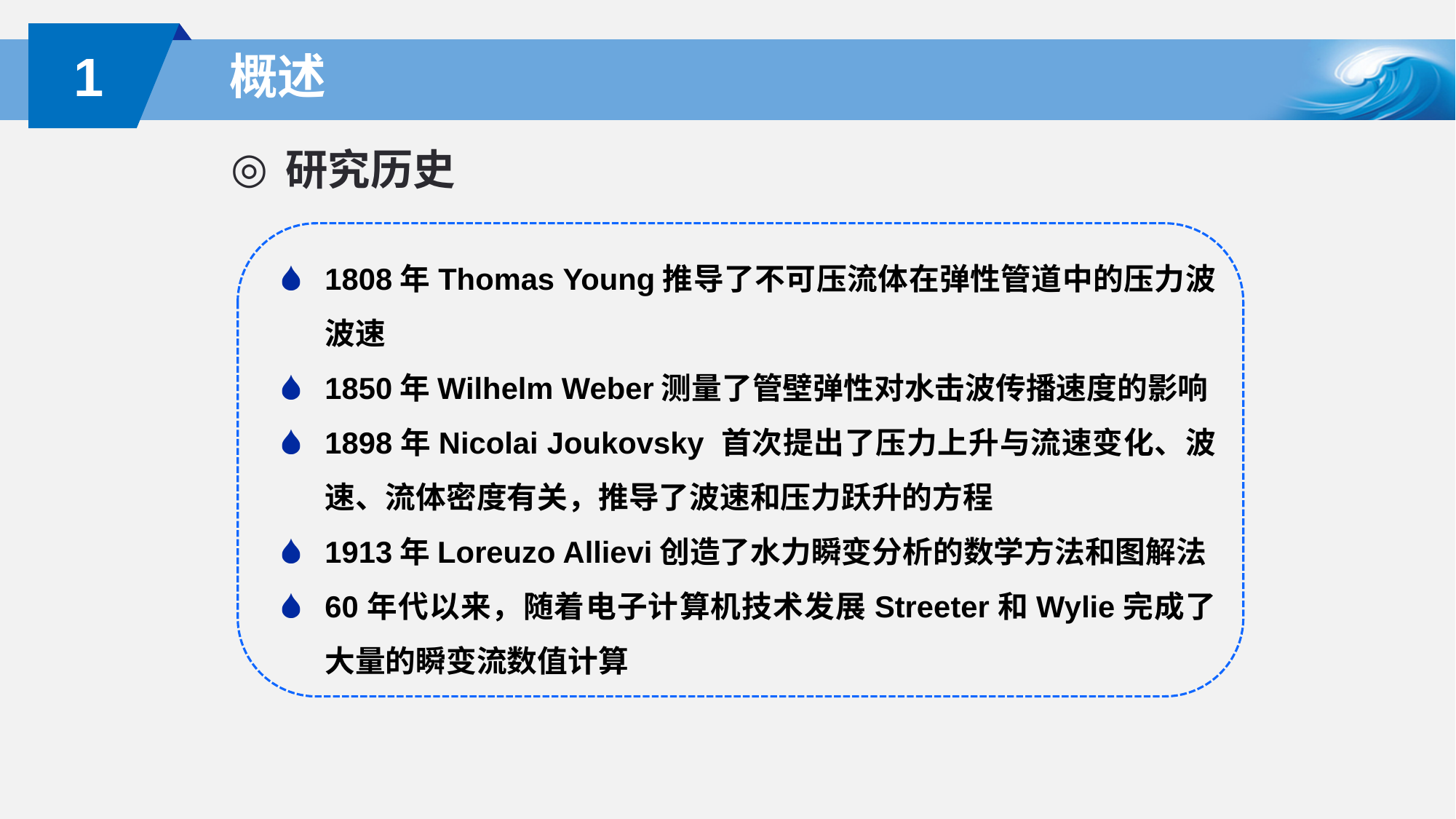

1
概述
研究历史
1808年Thomas Young推导了不可压流体在弹性管道中的压力波波速
1850年Wilhelm Weber测量了管壁弹性对水击波传播速度的影响
1898年Nicolai Joukovsky 首次提出了压力上升与流速变化、波速、流体密度有关，推导了波速和压力跃升的方程
1913年Loreuzo Allievi创造了水力瞬变分析的数学方法和图解法
60年代以来，随着电子计算机技术发展Streeter和Wylie完成了大量的瞬变流数值计算